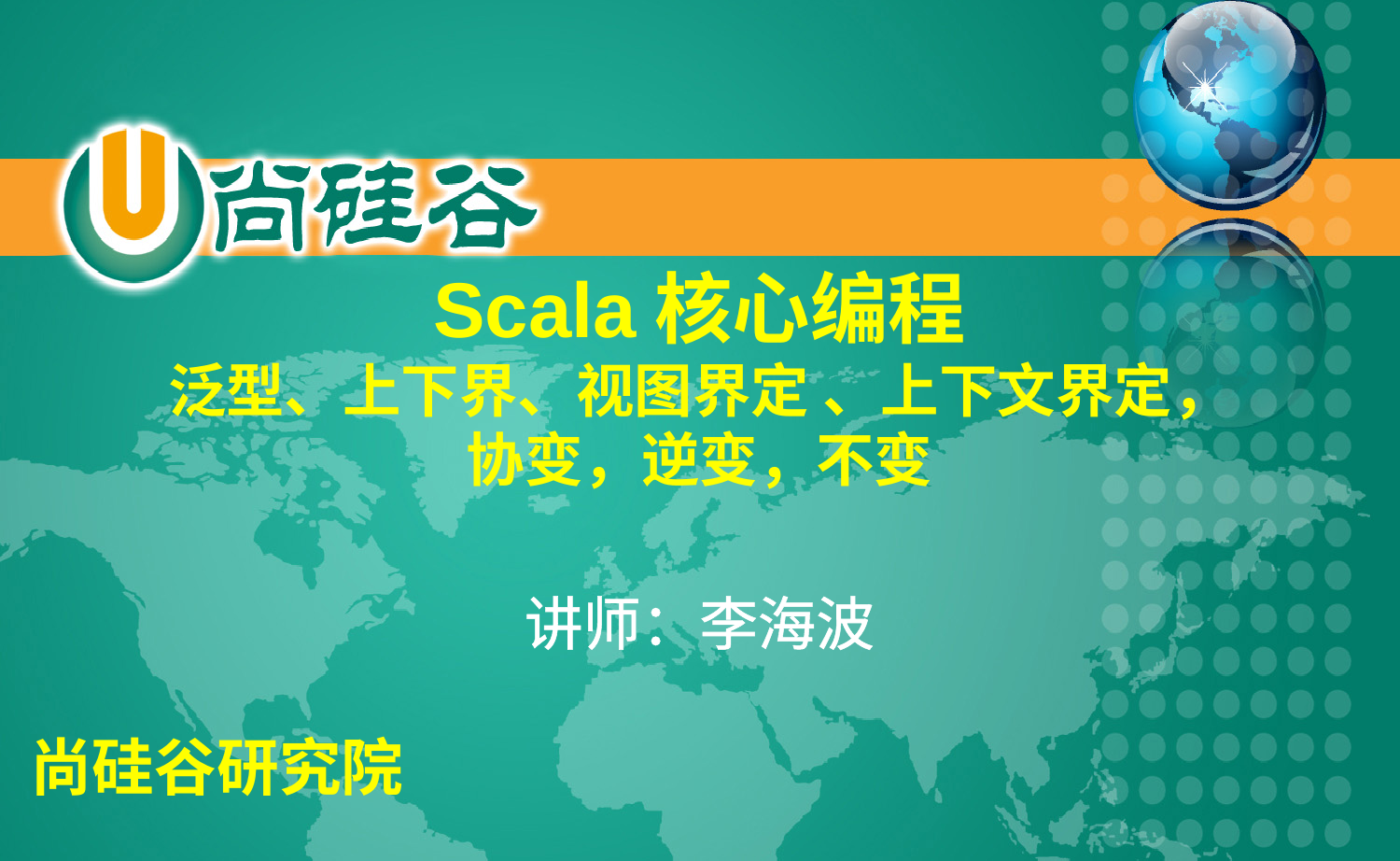

# Scala核心编程 泛型、上下界、视图界定 、上下文界定， 协变，逆变，不变 讲师：李海波
尚硅谷研究院